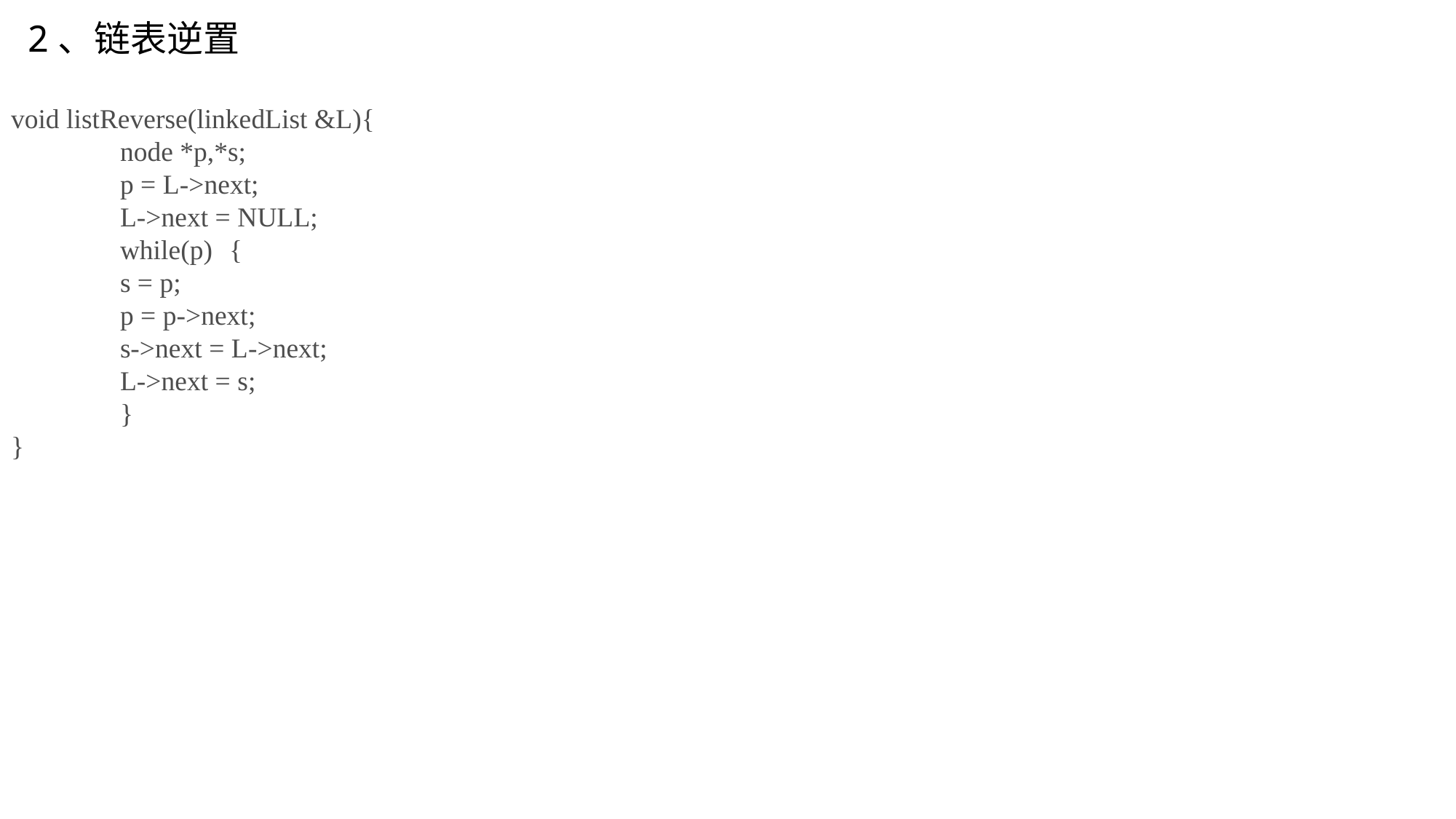

2、链表逆置
void listReverse(linkedList &L){
	node *p,*s;
	p = L->next;
	L->next = NULL;
	while(p)	{
	s = p;
	p = p->next;
	s->next = L->next;
	L->next = s;
	}
}